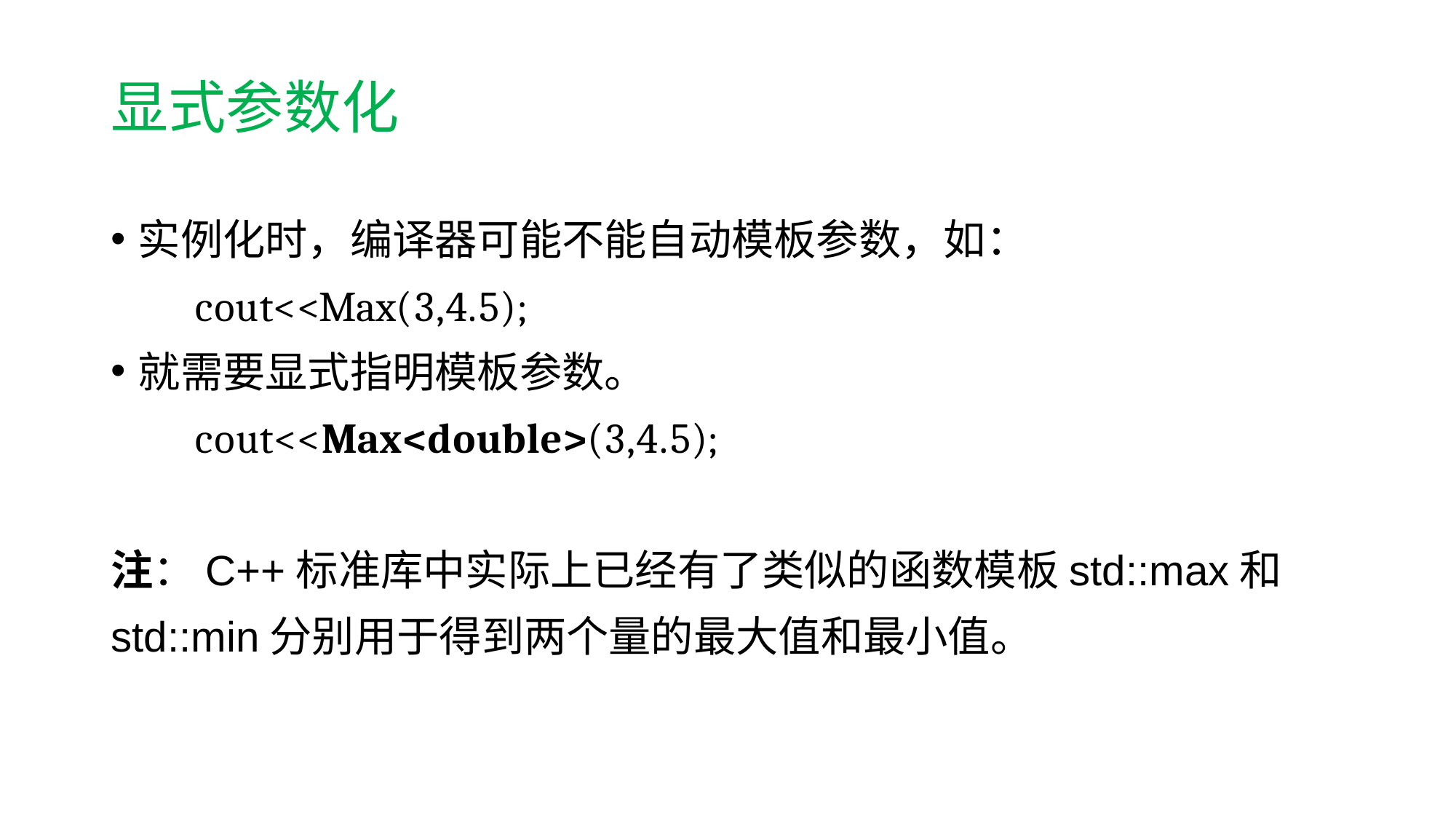

# 显式参数化
实例化时，编译器可能不能自动模板参数，如：
         cout<<Max(3,4.5);
就需要显式指明模板参数。
              cout<<Max<double>(3,4.5);

注：C++标准库中实际上已经有了类似的函数模板std::max和std::min分别用于得到两个量的最大值和最小值。